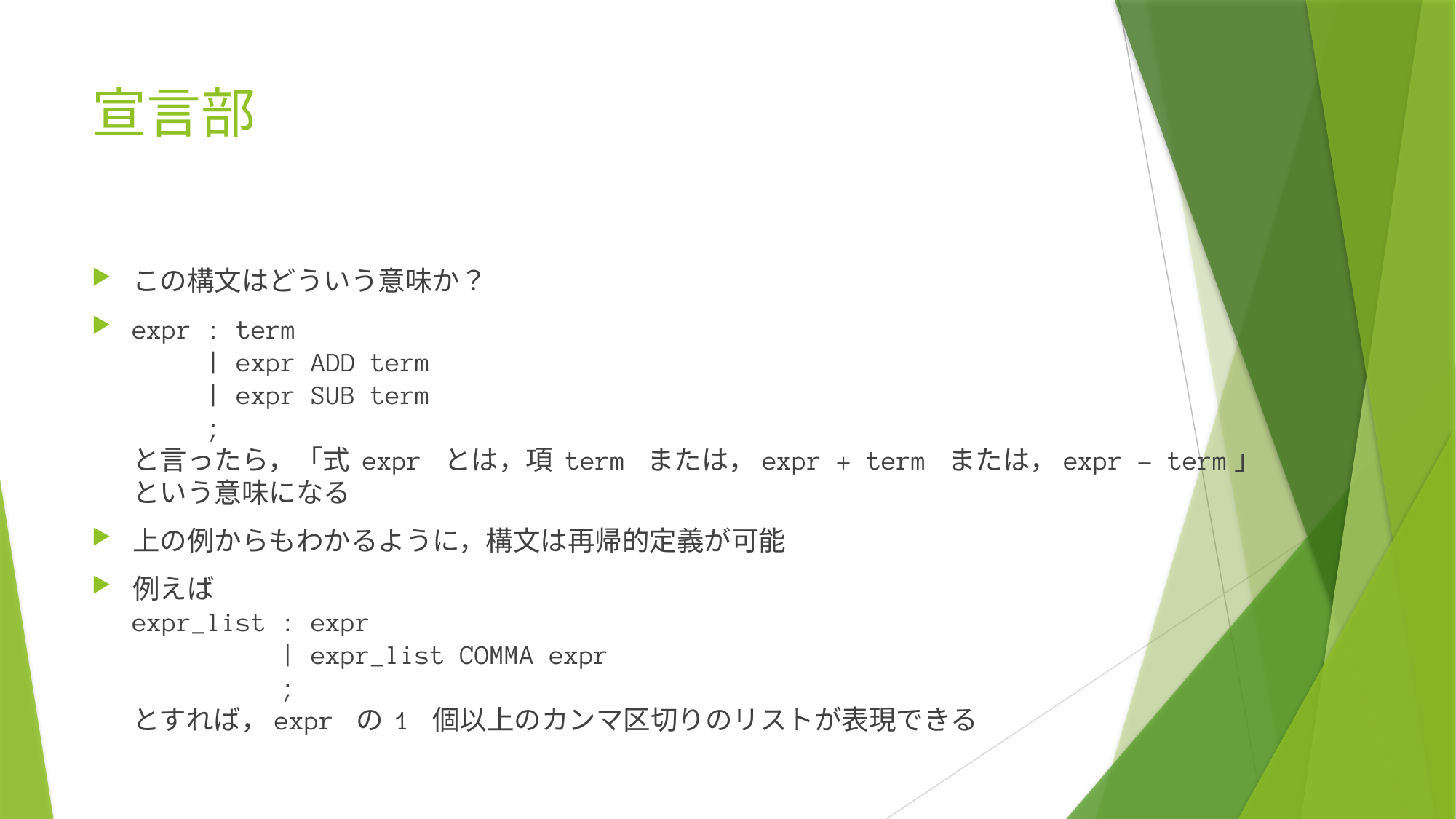

# 宣言部
この構文はどういう意味か？
expr : term
     | expr ADD term
     | expr SUB term
     ;
と言ったら，「式 expr とは，項 term または，expr + term または，expr – term」
という意味になる
上の例からもわかるように，構文は再帰的定義が可能
例えば
expr_list : expr
          | expr_list COMMA expr
          ;
とすれば，expr の 1 個以上のカンマ区切りのリストが表現できる